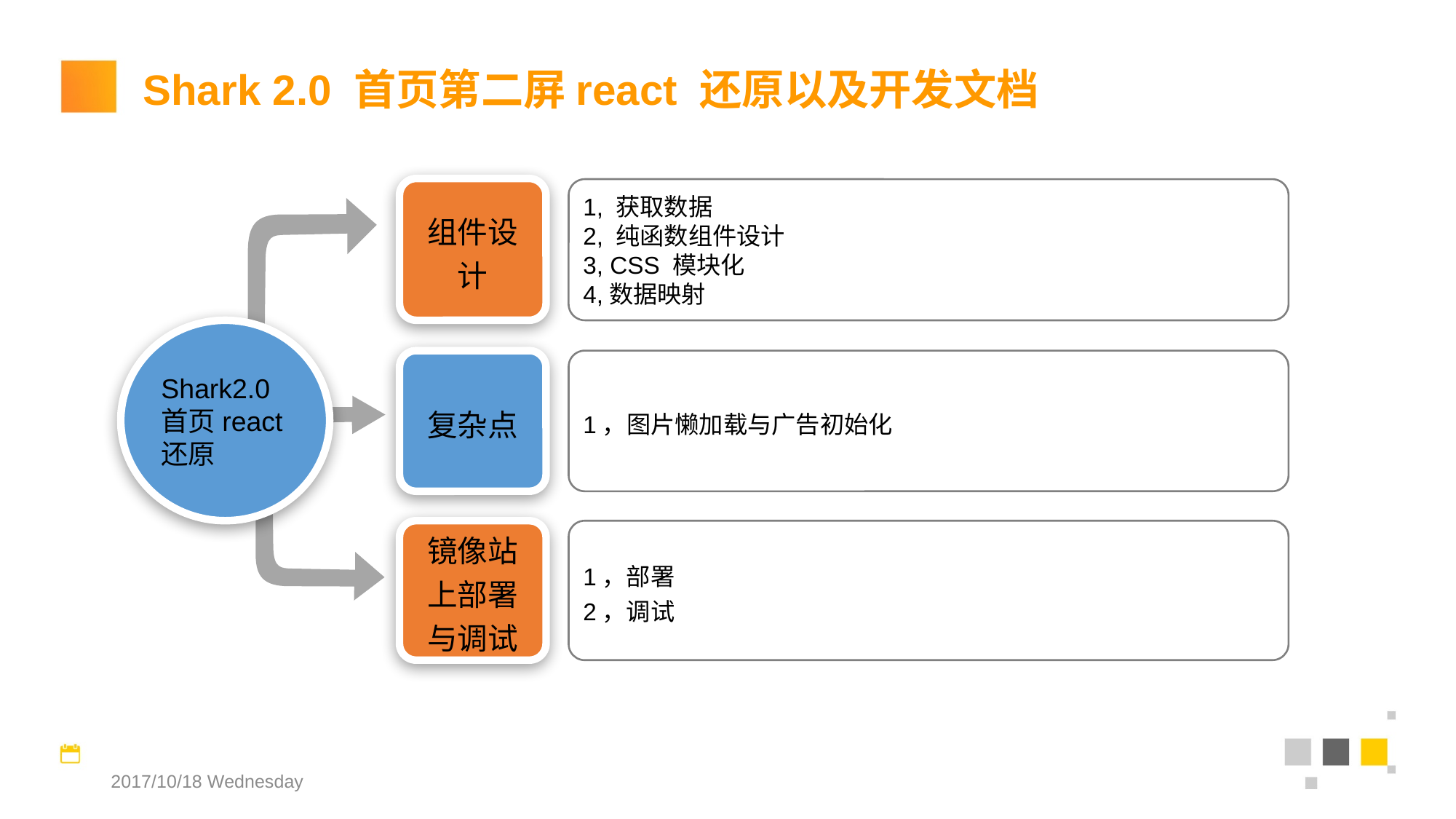

Shark 2.0 首页第二屏react 还原以及开发文档
组件设计
1, 获取数据
2, 纯函数组件设计
3, CSS 模块化
4,数据映射

Shark2.0
首页react
还原

复杂点
1，图片懒加载与广告初始化

镜像站上部署与调试
1，部署
2，调试
2017/10/18 Wednesday
18